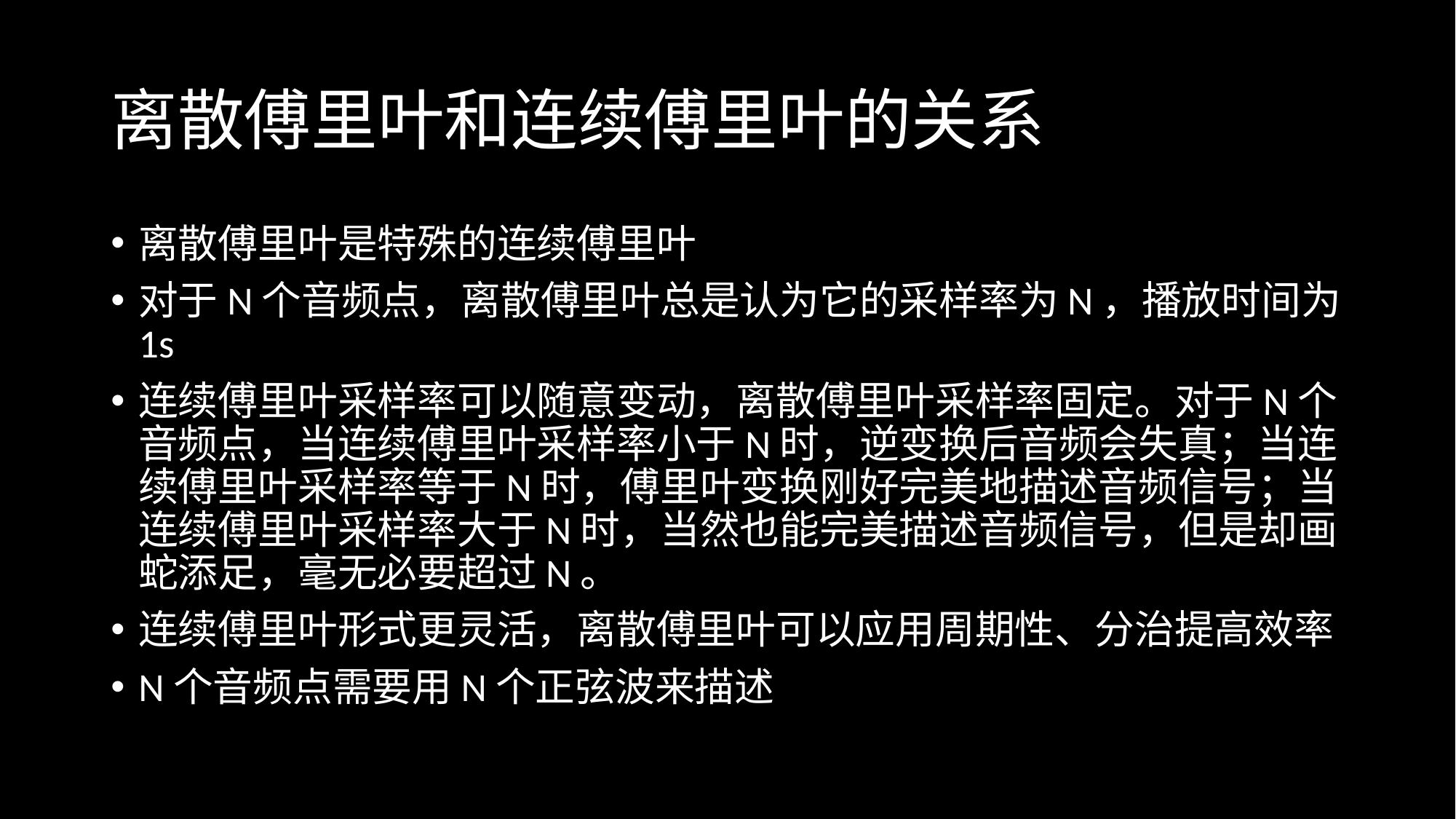

# 离散傅里叶和连续傅里叶的关系
离散傅里叶是特殊的连续傅里叶
对于N个音频点，离散傅里叶总是认为它的采样率为N，播放时间为1s
连续傅里叶采样率可以随意变动，离散傅里叶采样率固定。对于N个音频点，当连续傅里叶采样率小于N时，逆变换后音频会失真；当连续傅里叶采样率等于N时，傅里叶变换刚好完美地描述音频信号；当连续傅里叶采样率大于N时，当然也能完美描述音频信号，但是却画蛇添足，毫无必要超过N。
连续傅里叶形式更灵活，离散傅里叶可以应用周期性、分治提高效率
N个音频点需要用N个正弦波来描述